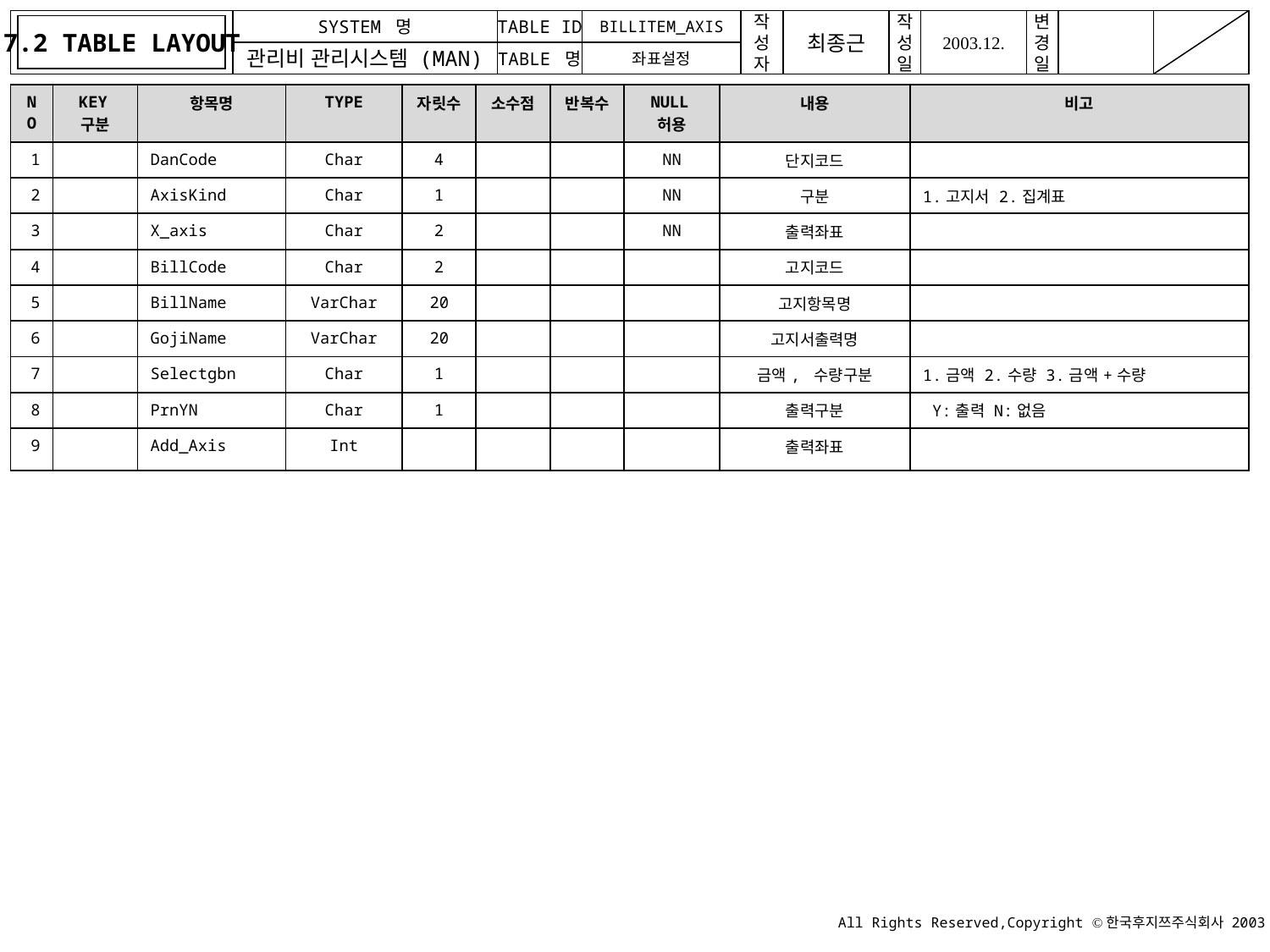

7.2 TABLE LAYOUT
BILLITEM_AXIS
좌표설정
| NO | KEY구분 | 항목명 | TYPE | 자릿수 | 소수점 | 반복수 | NULL허용 | 내용 | 비고 |
| --- | --- | --- | --- | --- | --- | --- | --- | --- | --- |
| 1 |  | DanCode | Char | 4 |  |  | NN | 단지코드 |  |
| 2 |  | AxisKind | Char | 1 |  |  | NN | 구분 | 1.고지서 2.집계표 |
| 3 |  | X\_axis | Char | 2 |  |  | NN | 출력좌표 |  |
| 4 |  | BillCode | Char | 2 |  |  |  | 고지코드 |  |
| 5 |  | BillName | VarChar | 20 |  |  |  | 고지항목명 |  |
| 6 |  | GojiName | VarChar | 20 |  |  |  | 고지서출력명 |  |
| 7 |  | Selectgbn | Char | 1 |  |  |  | 금액, 수량구분 | 1.금액 2.수량 3.금액+수량 |
| 8 |  | PrnYN | Char | 1 |  |  |  | 출력구분 | Y:출력 N:없음 |
| 9 |  | Add\_Axis | Int |  |  |  |  | 출력좌표 |  |